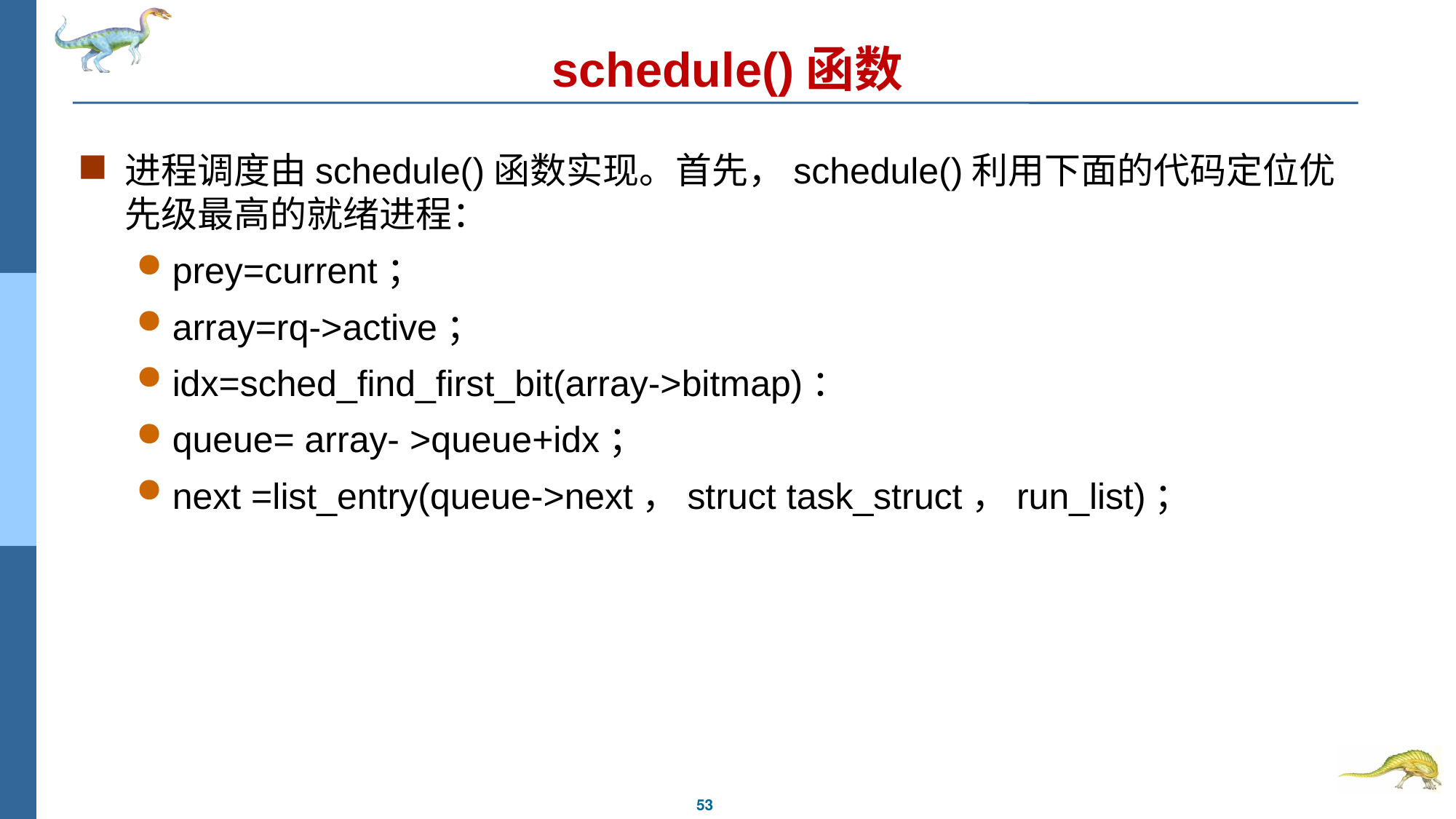

# schedule()函数
进程调度由schedule()函数实现。首先，schedule()利用下面的代码定位优先级最高的就绪进程：
prey=current；
array=rq->active；
idx=sched_find_first_bit(array->bitmap)：
queue= array- >queue+idx；
next =list_entry(queue->next，struct task_struct，run_list)；